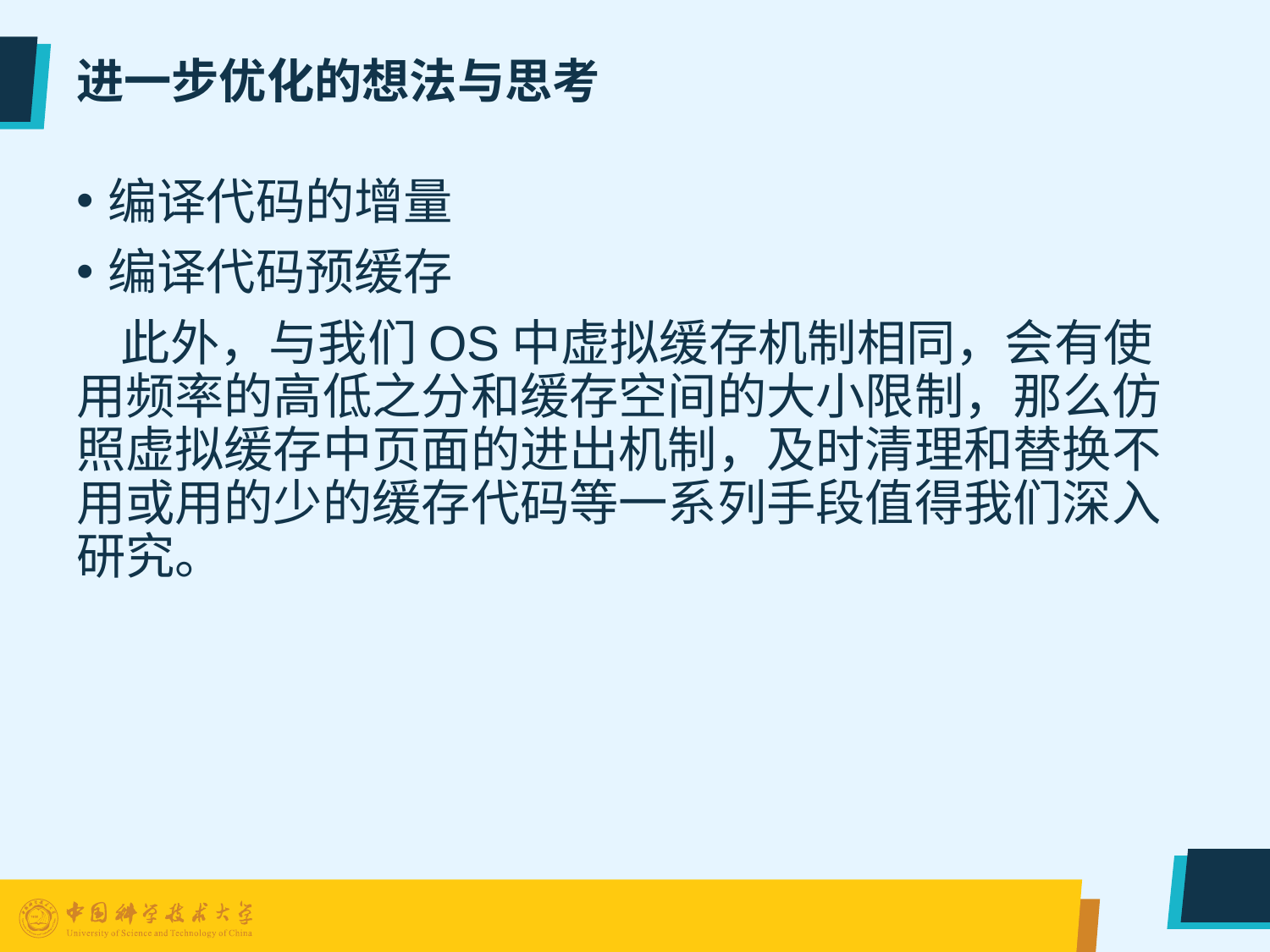

# 进一步优化的想法与思考
编译代码的增量
编译代码预缓存
   此外，与我们OS中虚拟缓存机制相同，会有使用频率的高低之分和缓存空间的大小限制，那么仿照虚拟缓存中页面的进出机制，及时清理和替换不用或用的少的缓存代码等一系列手段值得我们深入研究。